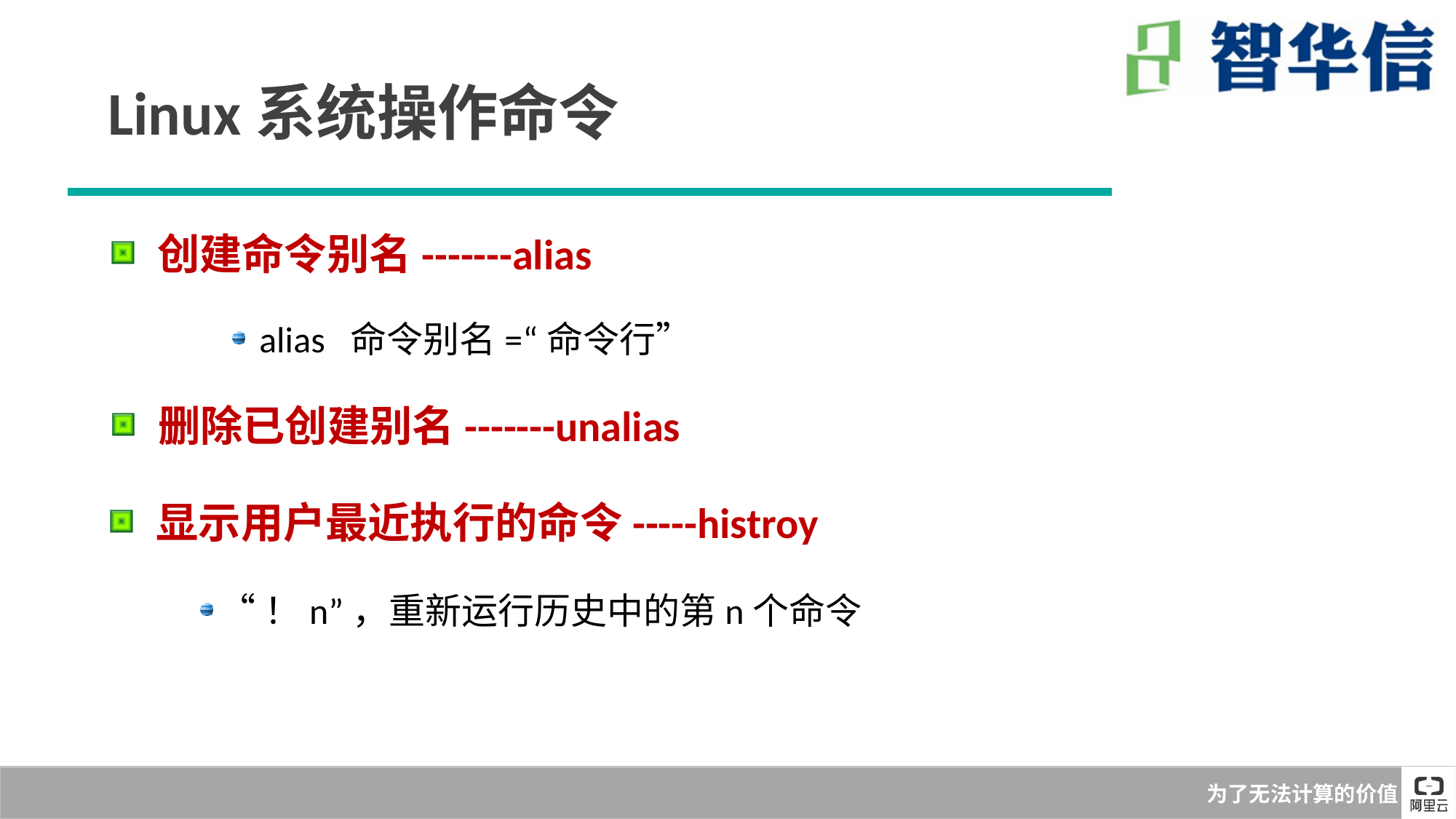

Linux系统操作命令
 创建命令别名-------alias
 alias  命令别名=“命令行”
 删除已创建别名-------unalias
 显示用户最近执行的命令-----histroy
“！n”，重新运行历史中的第n个命令